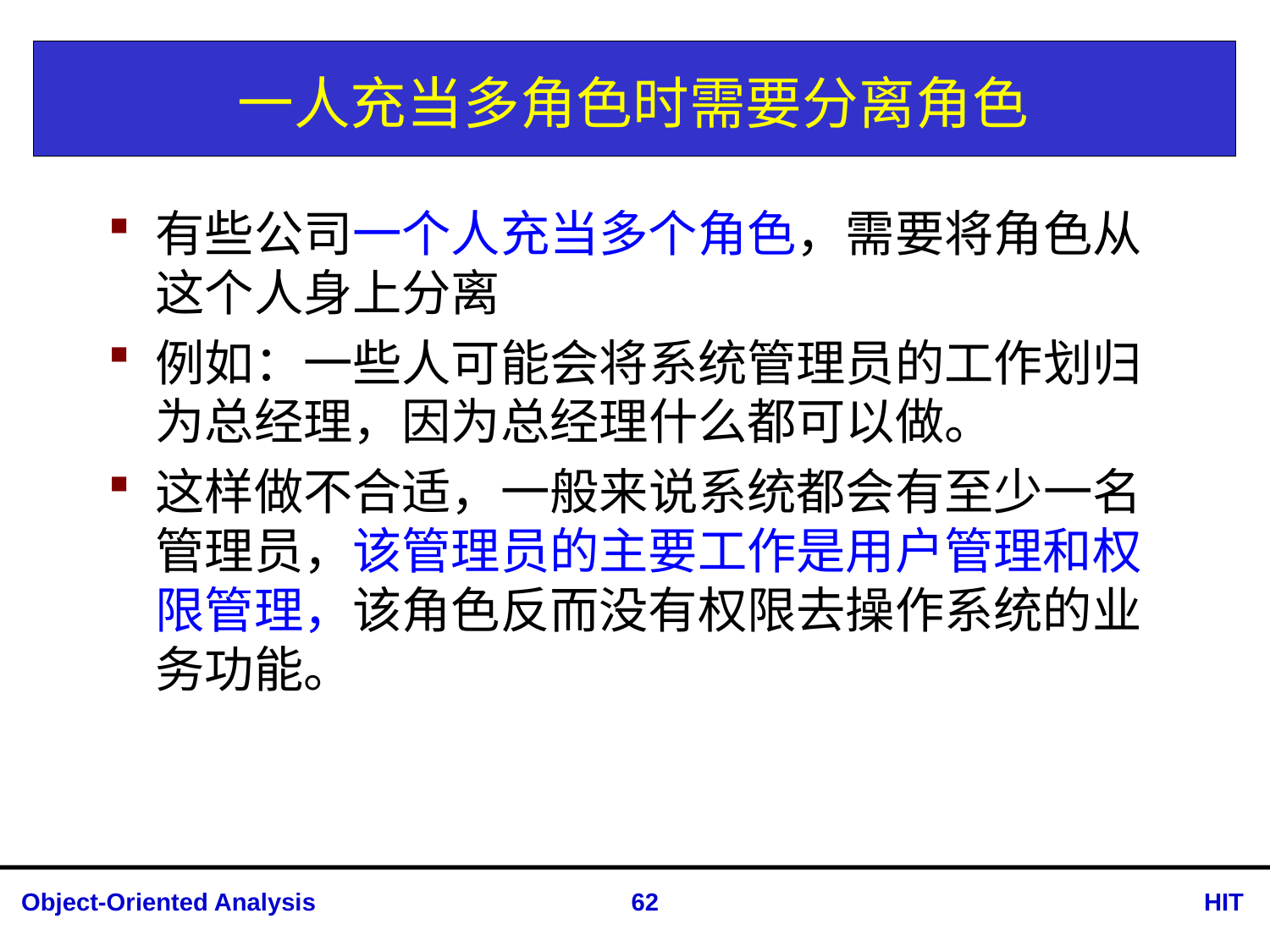

# 一人充当多角色时需要分离角色
有些公司一个人充当多个角色，需要将角色从这个人身上分离
例如：一些人可能会将系统管理员的工作划归为总经理，因为总经理什么都可以做。
这样做不合适，一般来说系统都会有至少一名管理员，该管理员的主要工作是用户管理和权限管理，该角色反而没有权限去操作系统的业务功能。